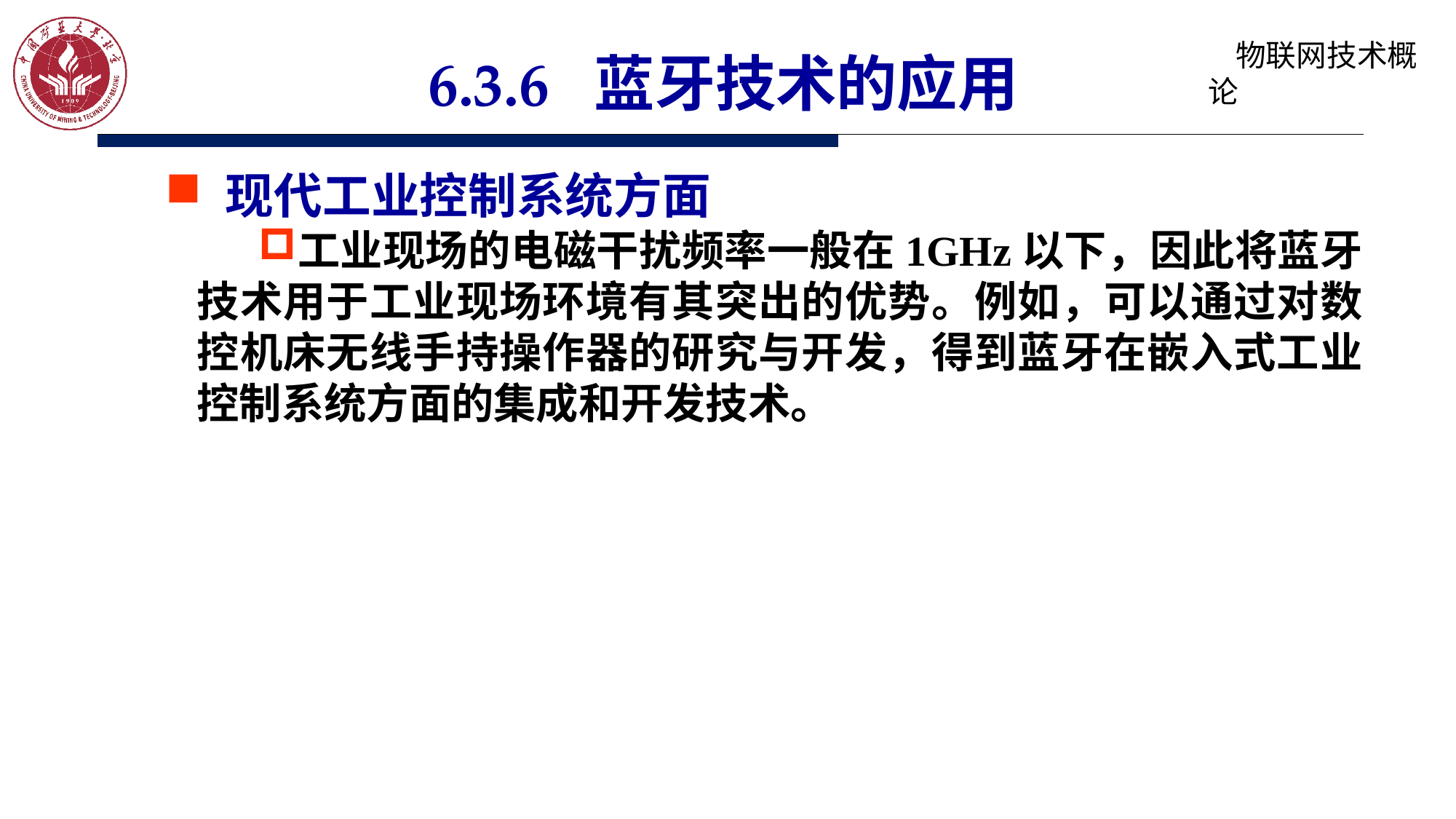

# 6.3.6  蓝牙技术的应用
 现代工业控制系统方面
工业现场的电磁干扰频率一般在1GHz以下，因此将蓝牙技术用于工业现场环境有其突出的优势。例如，可以通过对数控机床无线手持操作器的研究与开发，得到蓝牙在嵌入式工业控制系统方面的集成和开发技术。